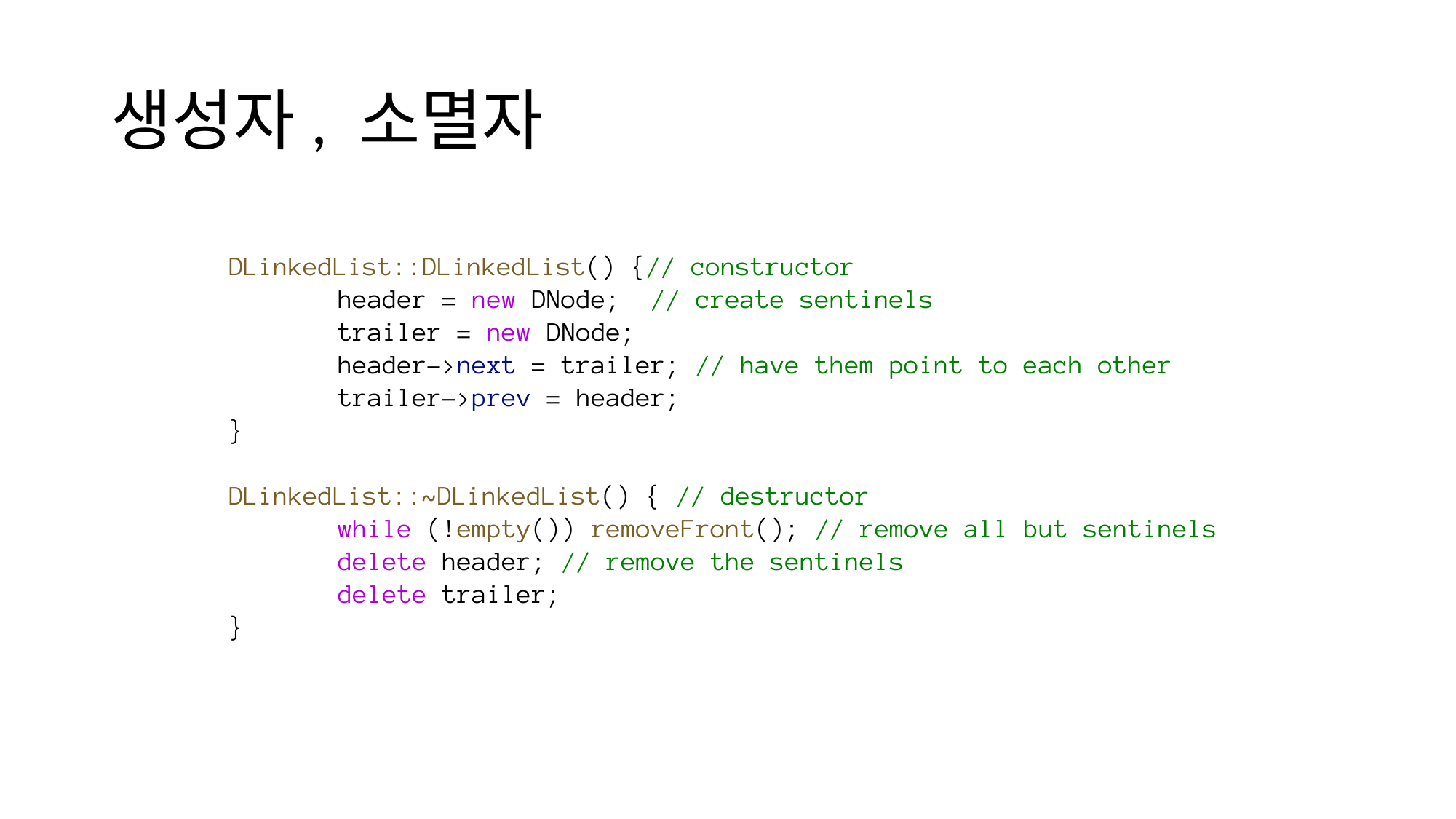

# 생성자, 소멸자
DLinkedList::DLinkedList() {// constructor
	header = new DNode;  // create sentinels
	trailer = new DNode;
	header->next = trailer; // have them point to each other
	trailer->prev = header;
}
DLinkedList::~DLinkedList() { // destructor
	while (!empty()) removeFront(); // remove all but sentinels
	delete header; // remove the sentinels
	delete trailer;
}